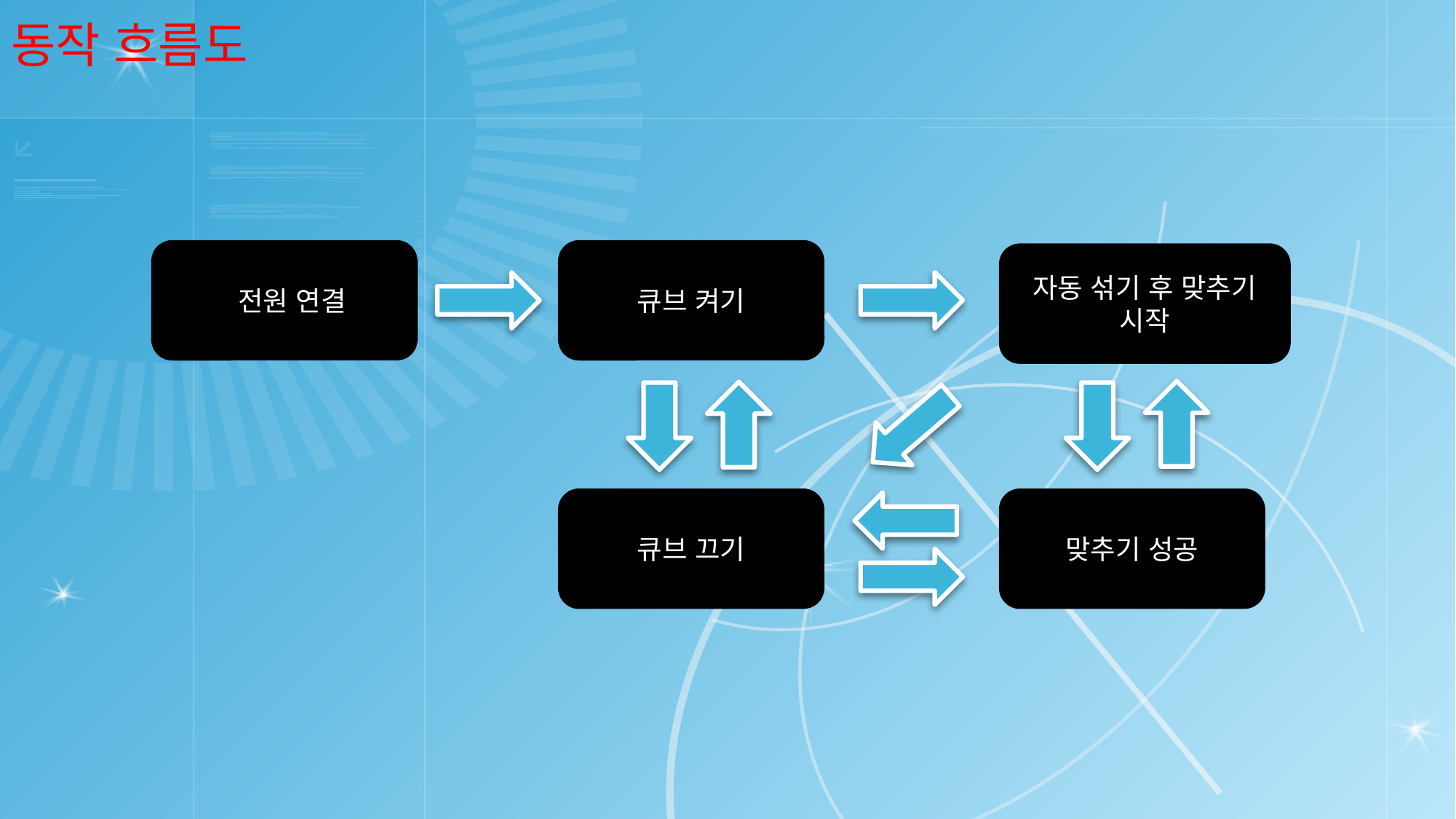

동작 흐름도

큐브 켜기
자동 섞기 후 맞추기 시작

전원 연결

큐브 끄기
맞추기 성공